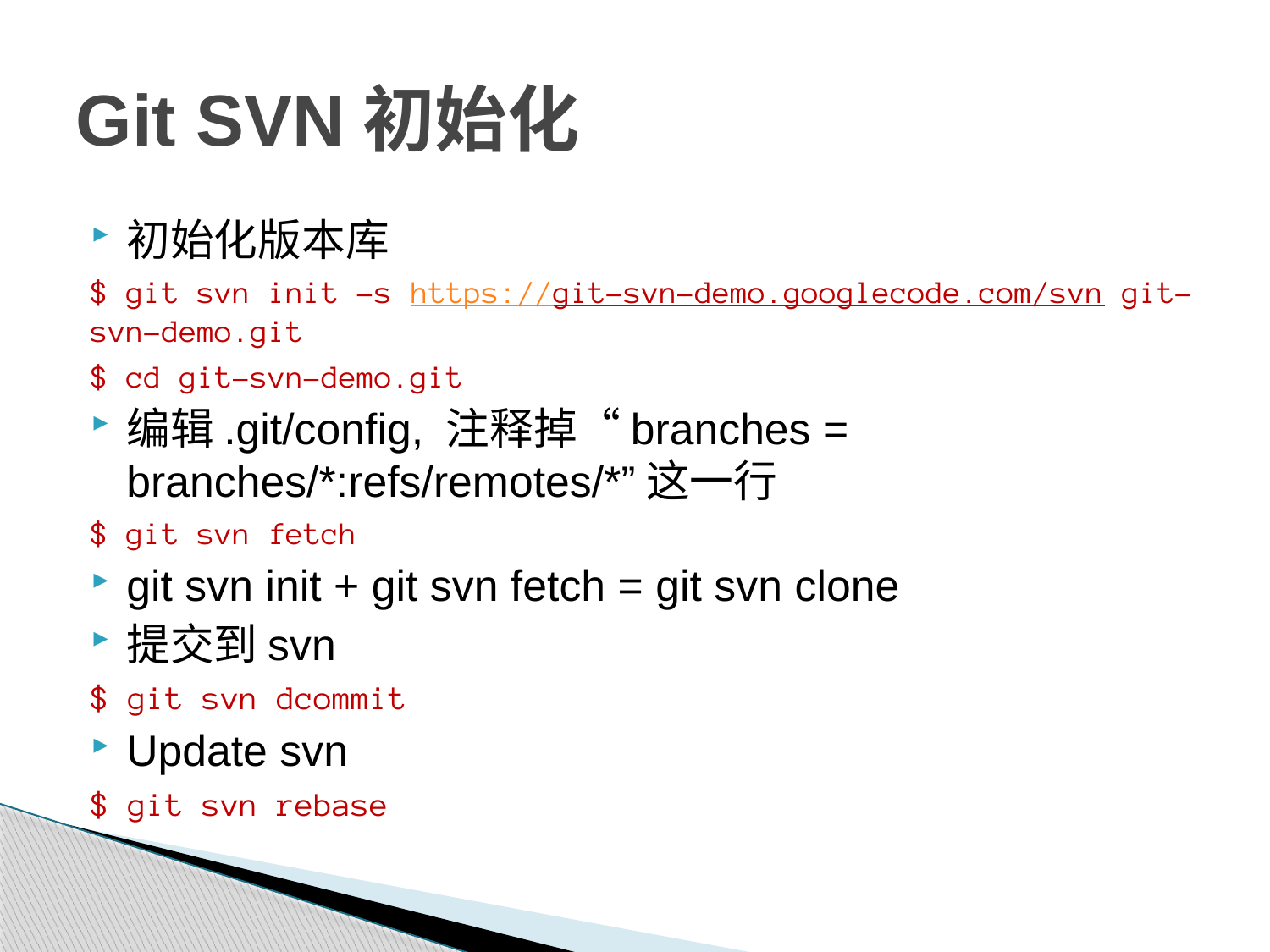

# Git SVN初始化
初始化版本库
$ git svn init -s https://git-svn-demo.googlecode.com/svn git-svn-demo.git
$ cd git-svn-demo.git
编辑.git/config, 注释掉“branches = branches/*:refs/remotes/*”这一行
$ git svn fetch
git svn init + git svn fetch = git svn clone
提交到svn
$ git svn dcommit
Update svn
$ git svn rebase